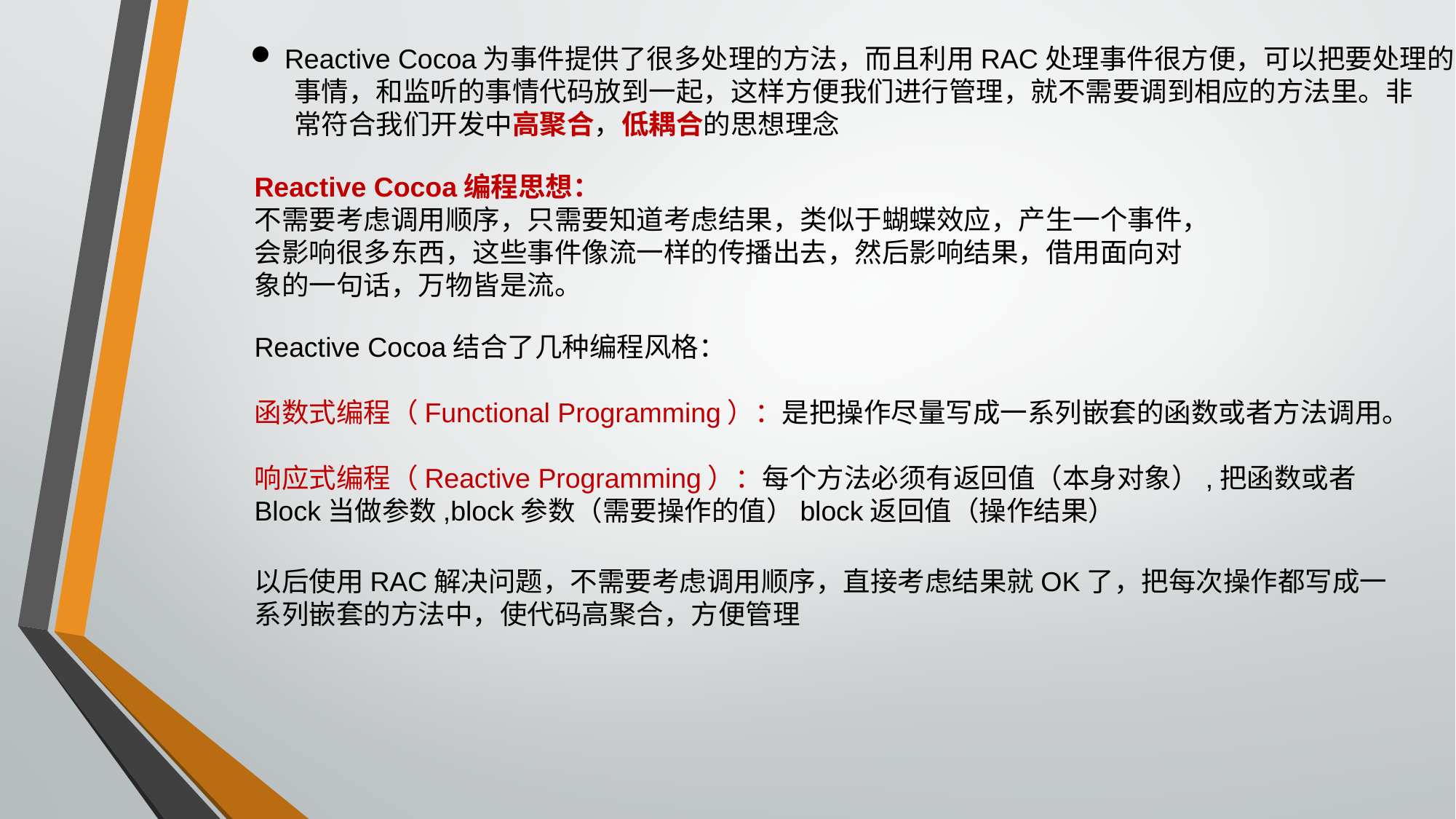

Reactive Cocoa为事件提供了很多处理的方法，而且利用RAC处理事件很方便，可以把要处理的
      事情，和监听的事情代码放到一起，这样方便我们进行管理，就不需要调到相应的方法里。非
      常符合我们开发中高聚合，低耦合的思想理念
Reactive Cocoa编程思想：
不需要考虑调用顺序，只需要知道考虑结果，类似于蝴蝶效应，产生一个事件，会影响很多东西，这些事件像流一样的传播出去，然后影响结果，借用面向对象的一句话，万物皆是流。
Reactive Cocoa结合了几种编程风格：

函数式编程（Functional Programming）：是把操作尽量写成一系列嵌套的函数或者方法调用。

响应式编程（Reactive Programming）：每个方法必须有返回值（本身对象）,把函数或者Block当做参数,block参数（需要操作的值）block返回值（操作结果）
以后使用RAC解决问题，不需要考虑调用顺序，直接考虑结果就OK了，把每次操作都写成一系列嵌套的方法中，使代码高聚合，方便管理